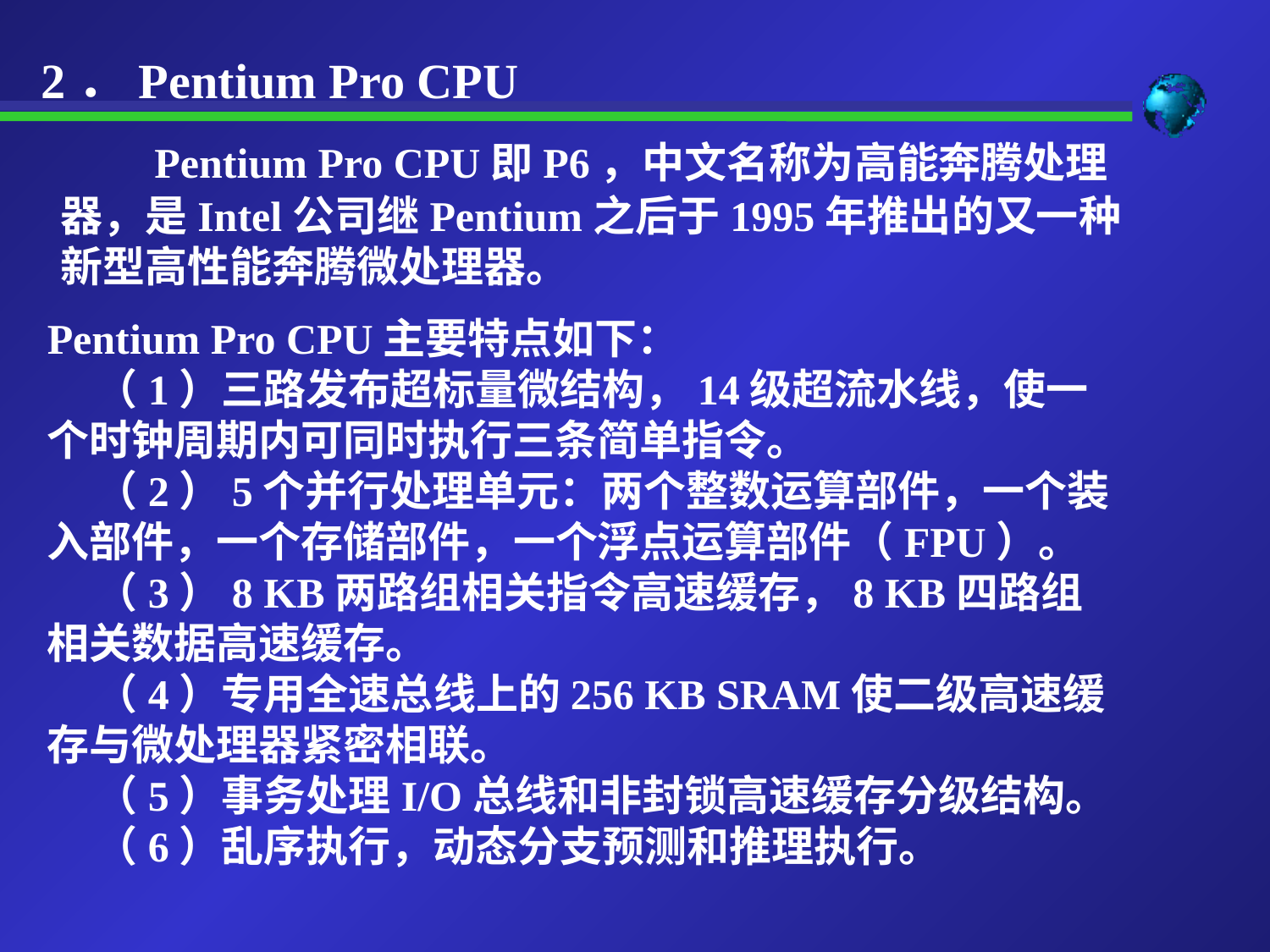

2．Pentium Pro CPU
          Pentium Pro CPU即P6，中文名称为高能奔腾处理器，是Intel公司继Pentium之后于1995年推出的又一种新型高性能奔腾微处理器。
Pentium Pro CPU主要特点如下：
    （1）三路发布超标量微结构，14级超流水线，使一个时钟周期内可同时执行三条简单指令。
    （2）5个并行处理单元：两个整数运算部件，一个装入部件，一个存储部件，一个浮点运算部件（FPU）。
    （3）8 KB两路组相关指令高速缓存，8 KB四路组相关数据高速缓存。
    （4）专用全速总线上的256 KB SRAM使二级高速缓存与微处理器紧密相联。
    （5）事务处理I/O总线和非封锁高速缓存分级结构。
    （6）乱序执行，动态分支预测和推理执行。
34